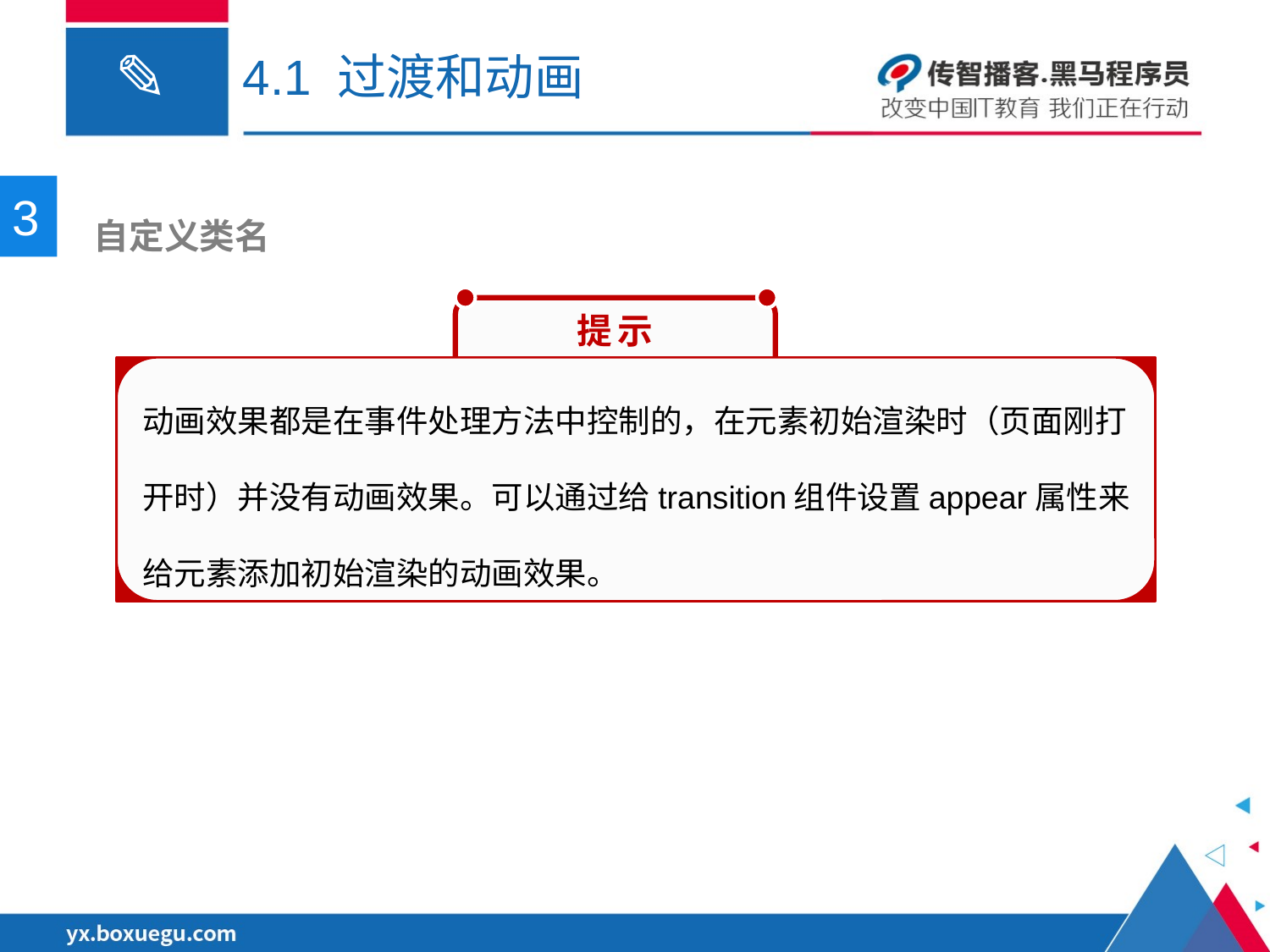

# 4.1 过渡和动画

3
  自定义类名

　提示

动画效果都是在事件处理方法中控制的，在元素初始渲染时（页面刚打开时）并没有动画效果。可以通过给transition组件设置appear属性来给元素添加初始渲染的动画效果。